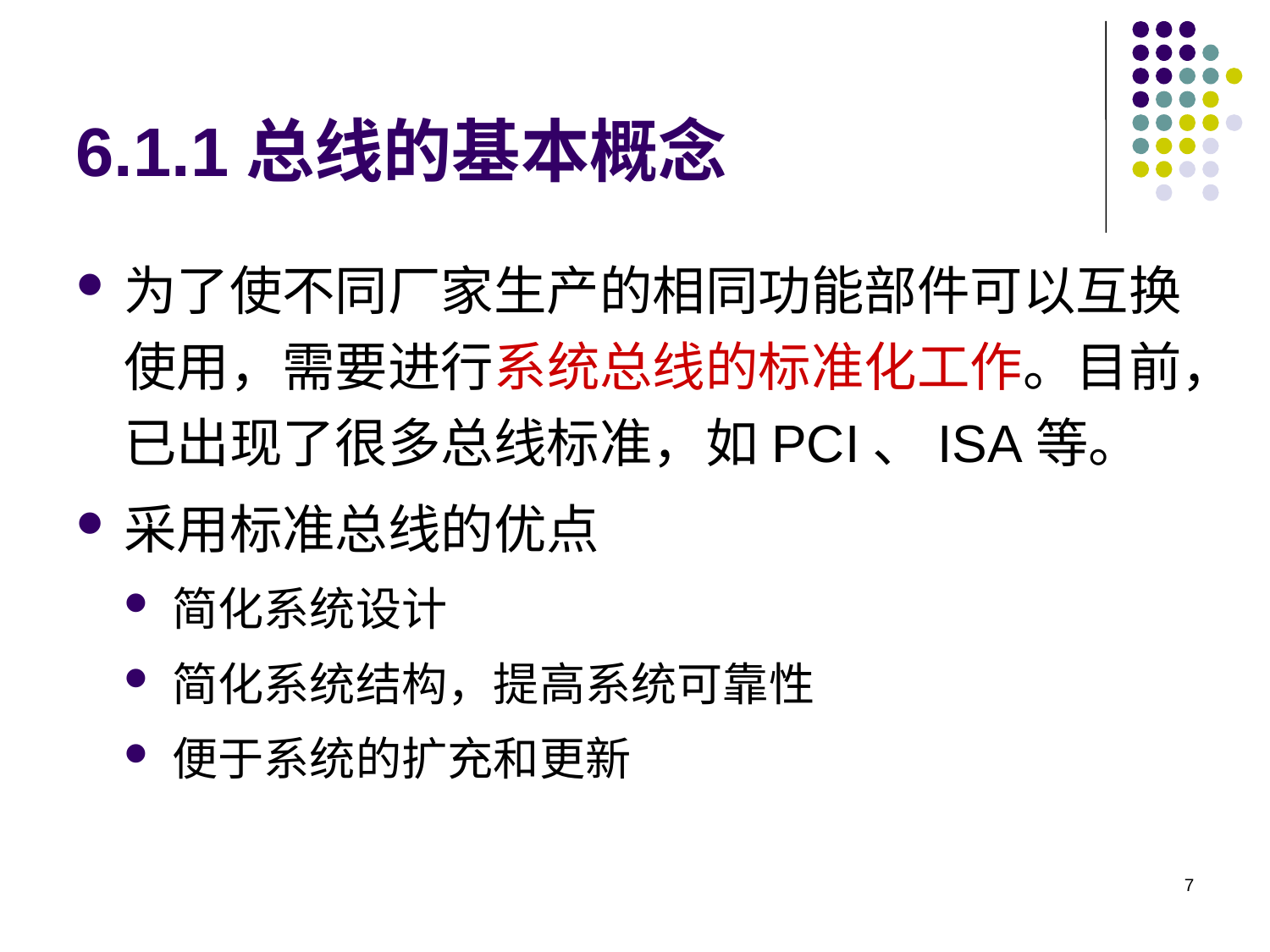

6.1.1总线的基本概念
为了使不同厂家生产的相同功能部件可以互换使用，需要进行系统总线的标准化工作。目前，已出现了很多总线标准，如PCI、ISA等。
采用标准总线的优点
简化系统设计
简化系统结构，提高系统可靠性
便于系统的扩充和更新
7